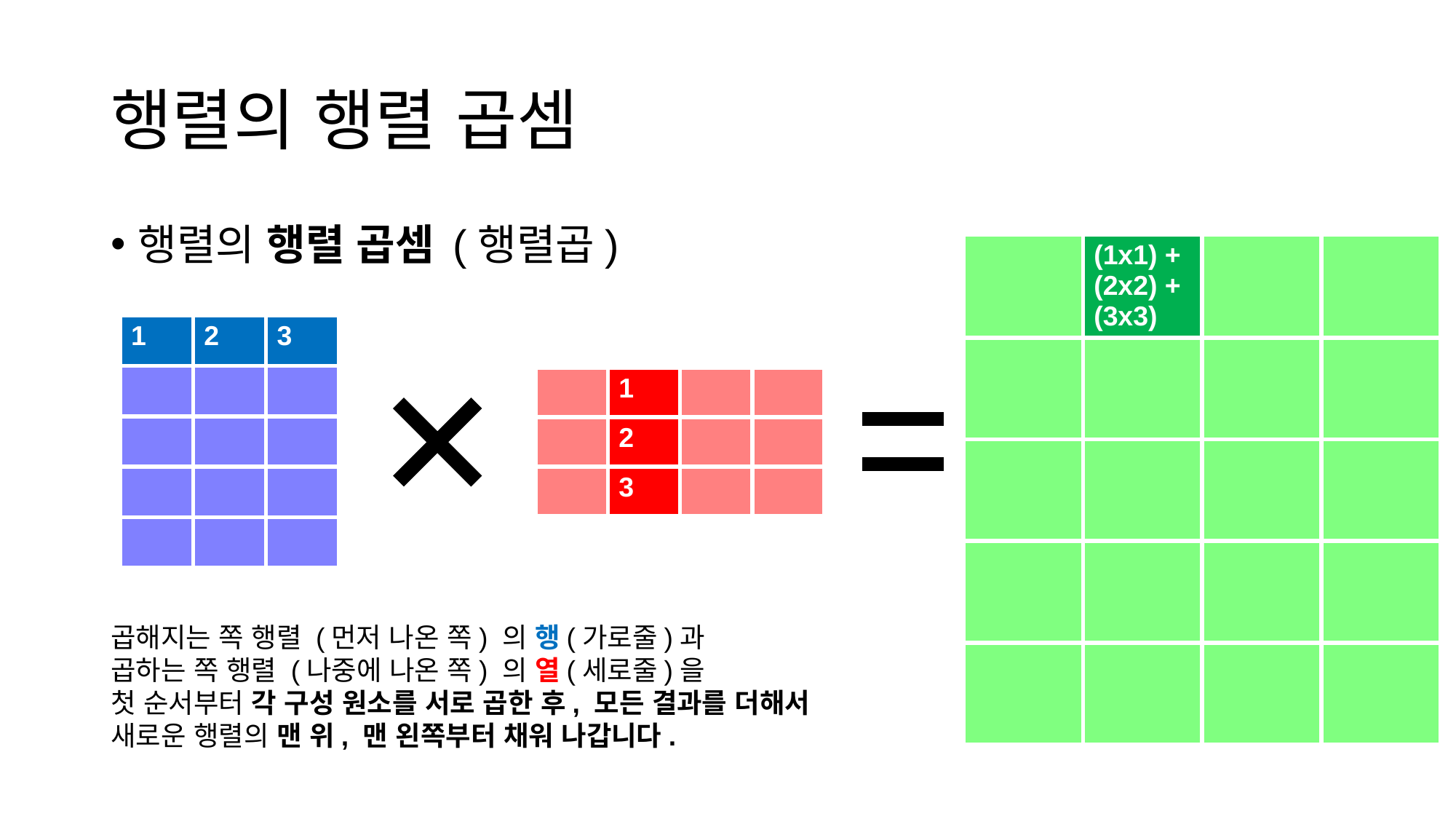

# 행렬의 행렬 곱셈
행렬의 행렬 곱셈 (행렬곱)
|  | (1x1) + (2x2) + (3x3) |  |  |
| --- | --- | --- | --- |
|  |  |  |  |
|  |  |  |  |
|  |  |  |  |
|  |  |  |  |
| 1 | 2 | 3 |
| --- | --- | --- |
|  |  |  |
|  |  |  |
|  |  |  |
|  |  |  |

|  | 1 |  |  |
| --- | --- | --- | --- |
|  | 2 |  |  |
|  | 3 |  |  |

곱해지는 쪽 행렬 (먼저 나온 쪽) 의 행(가로줄)과
곱하는 쪽 행렬 (나중에 나온 쪽) 의 열(세로줄)을
첫 순서부터 각 구성 원소를 서로 곱한 후, 모든 결과를 더해서
새로운 행렬의 맨 위, 맨 왼쪽부터 채워 나갑니다.